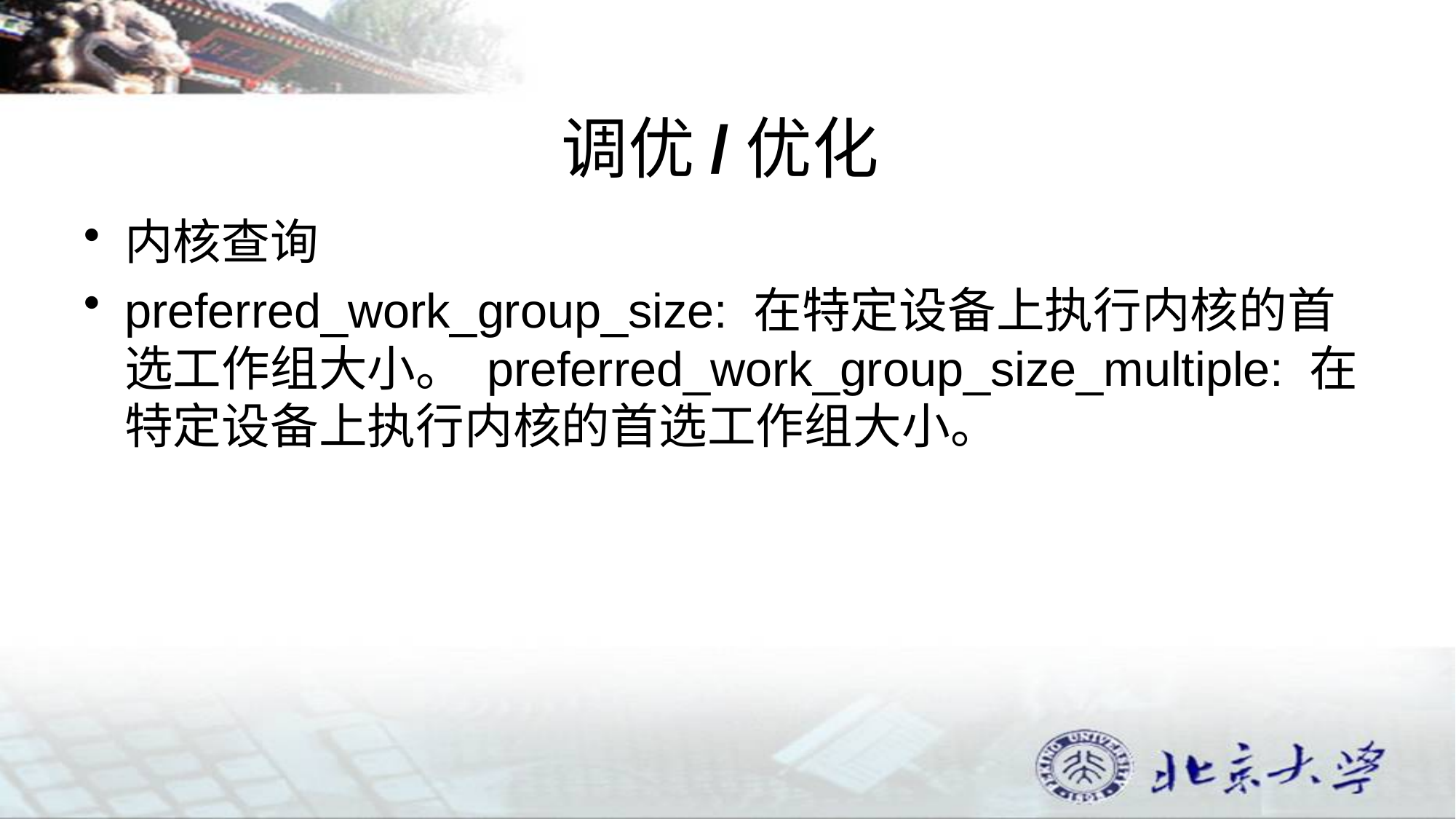

# 调优/优化
内核查询
preferred_work_group_size: 在特定设备上执行内核的首选工作组大小。 preferred_work_group_size_multiple: 在特定设备上执行内核的首选工作组大小。